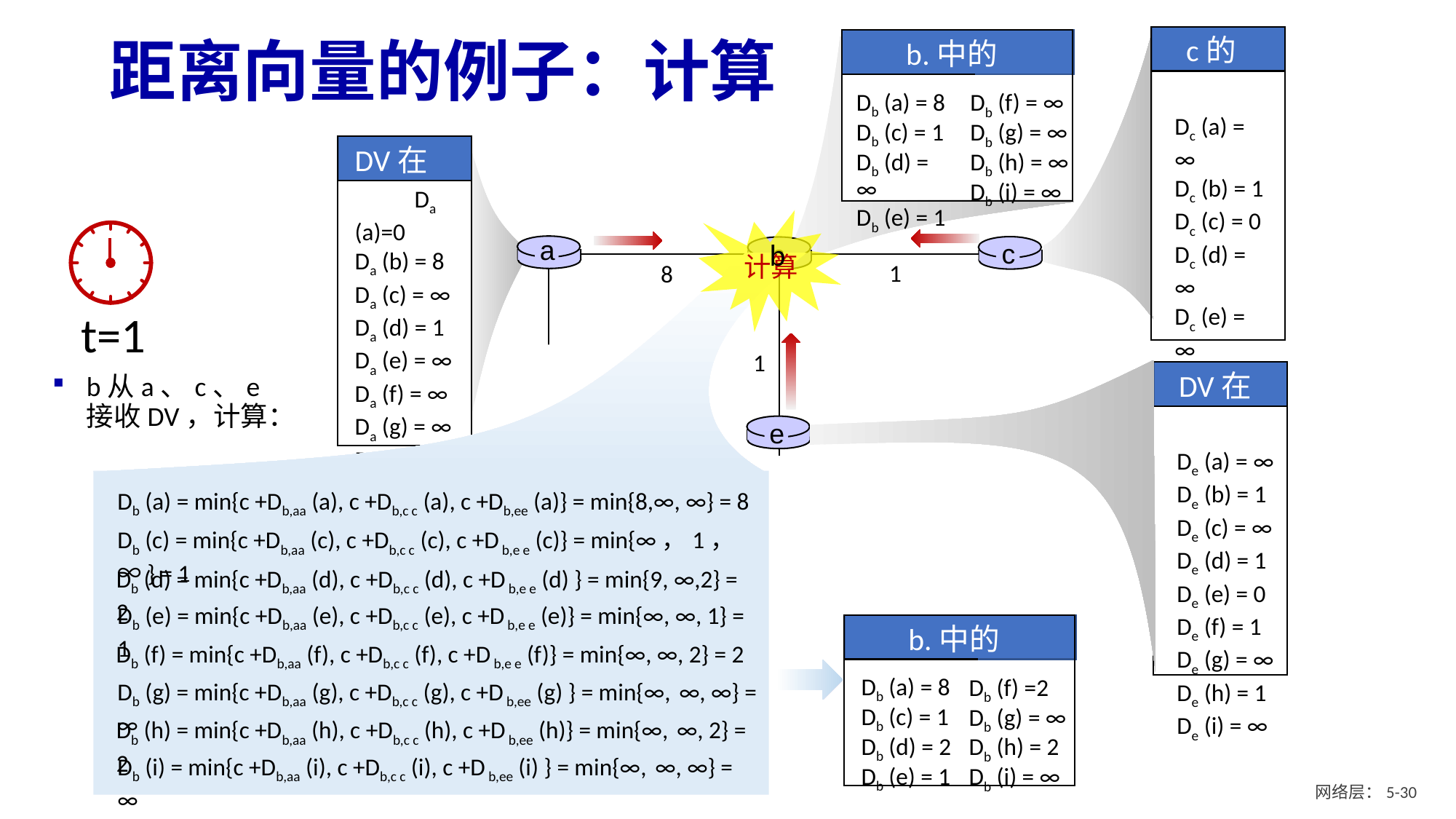

# 距离向量的例子：计算
c的DV：
Dc (a) = ∞
Dc (b) = 1
Dc (c) = 0
Dc (d) = ∞
Dc (e) = ∞
Dc (f) = ∞
Dc (g) = ∞
Dc (h) = ∞
Dc (i) = ∞

b.中的DV：

Db (a) = 8
Db (c) = 1
Db (d) = ∞
Db (e) = 1
Db (f) = ∞
Db (g) = ∞
Db (h) = ∞
Db (i) = ∞

DV在a：Da (a)=0
Da (b) = 8
Da (c) = ∞
Da (d) = 1
Da (e) = ∞
Da (f) = ∞
Da (g) = ∞
Da (h) = ∞
Da (i) = ∞

计算

t=1
a

c

b

b

1
8

1
1

DV在e：
De (a) = ∞
De (b) = 1
De (c) = ∞
De (d) = 1
De (e) = 0
De (f) = 1
De (g) = ∞
De (h) = 1
De (i) = ∞

b从a、c、e接收DV，计算：
e

d

f

e

1
1
Db (a) = min{c +Db,aa (a), c +Db,c c (a), c +Db,ee (a)} = min{8,∞, ∞} = 8
Db (c) = min{c +Db,aa (c), c +Db,c c (c), c +D b,e e (c)} = min{∞，1，∞} = 1
Db (d) = min{c +Db,aa (d), c +Db,c c (d), c +D b,e e (d) } = min{9, ∞,2} = 2
1
1
1
Db (e) = min{c +Db,aa (e), c +Db,c c (e), c +D b,e e (e)} = min{∞, ∞, 1} = 1

b.中的DV：

Db (a) = 8
Db (c) = 1
Db (d) = 2
Db (e) = 1
Db (f) =2
Db (g) = ∞
Db (h) = 2
Db (i) = ∞
Db (f) = min{c +Db,aa (f), c +Db,c c (f), c +D b,e e (f)} = min{∞, ∞, 2} = 2

Db (g) = min{c +Db,aa (g), c +Db,c c (g), c +D b,ee (g) } = min{∞,  ∞, ∞} = ∞
g

i

h

1
1
Db (h) = min{c +Db,aa (h), c +Db,c c (h), c +D b,ee (h)} = min{∞,  ∞, 2} = 2
Db (i) = min{c +Db,aa (i), c +Db,c c (i), c +D b,ee (i) } = min{∞,  ∞, ∞} = ∞
网络层：5-30